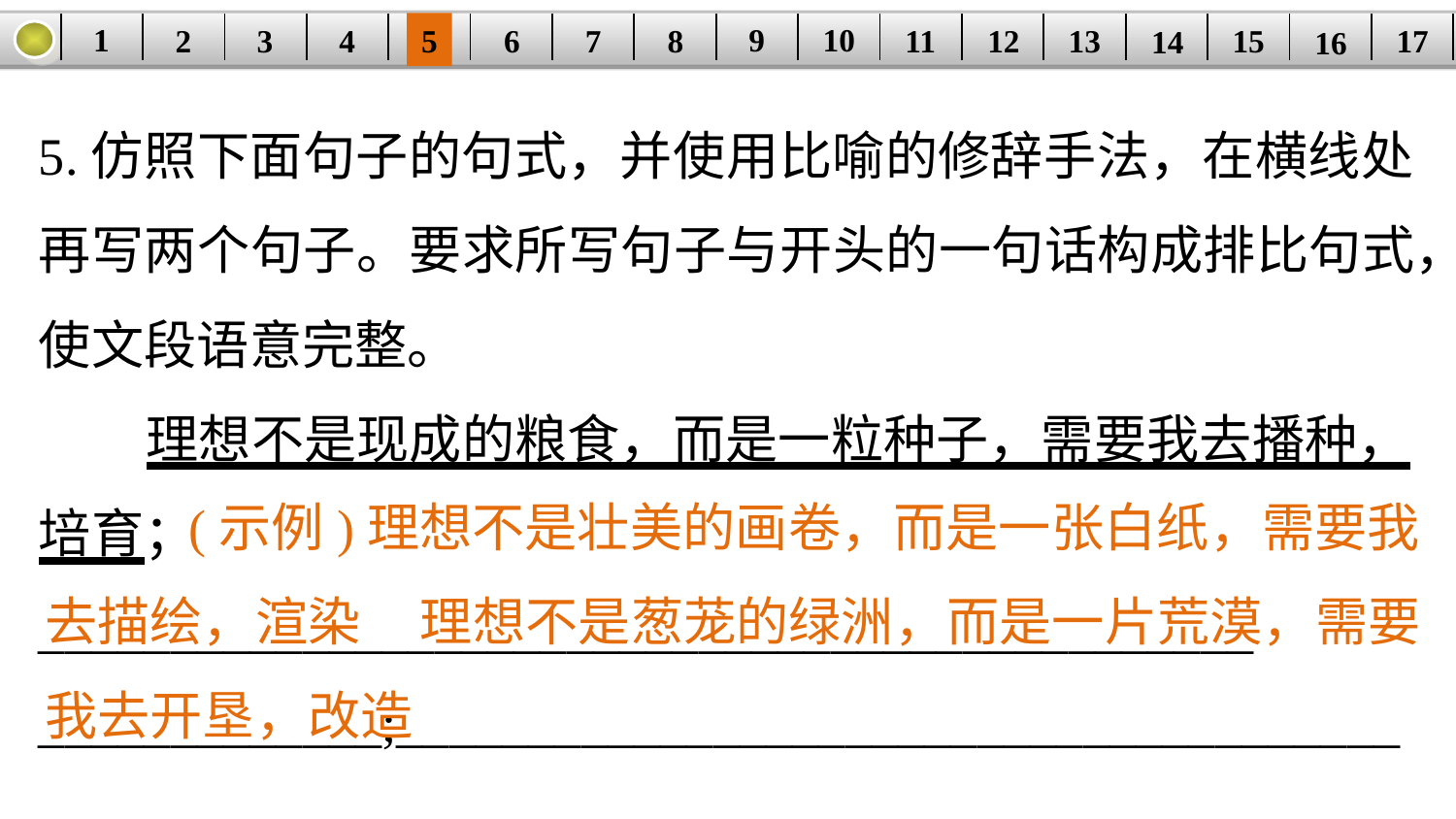

9
10
1
3
4
5
6
8
11
2
17
12
15
|  |  |  |  |  |  |  |  |  |  |  |  |  |  |  |  |  |
| --- | --- | --- | --- | --- | --- | --- | --- | --- | --- | --- | --- | --- | --- | --- | --- | --- |
7
13
14
16

5.仿照下面句子的句式，并使用比喻的修辞手法，在横线处再写两个句子。要求所写句子与开头的一句话构成排比句式，使文段语意完整。
        理想不是现成的粮食，而是一粒种子，需要我去播种，培育；______________________________________________
_____________;_______________________________________________________。

           (示例)理想不是壮美的画卷，而是一张白纸，需要我
去描绘，渲染     理想不是葱茏的绿洲，而是一片荒漠，需要我去开垦，改造